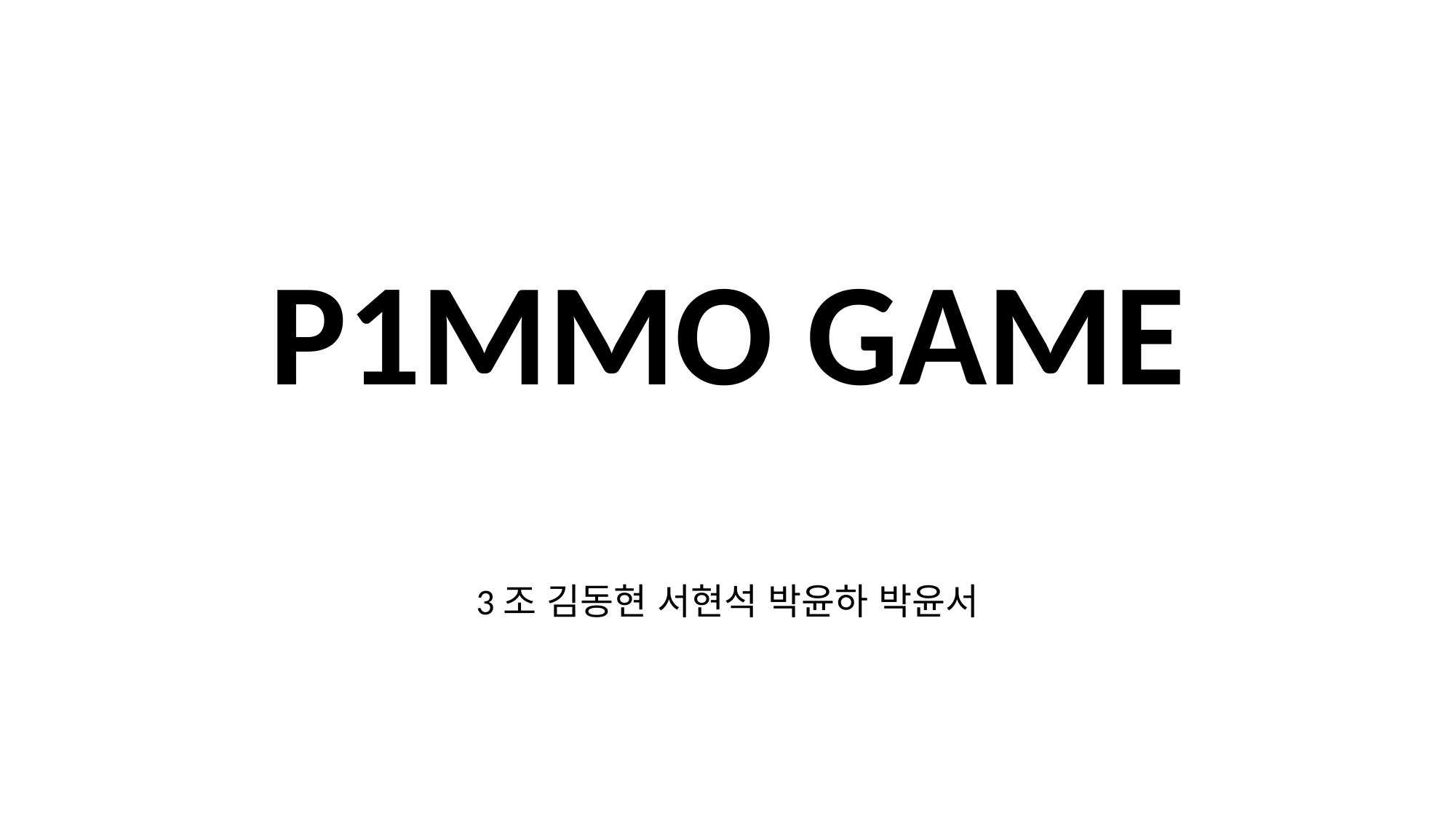

# P1MMO GAME
3조 김동현 서현석 박윤하 박윤서